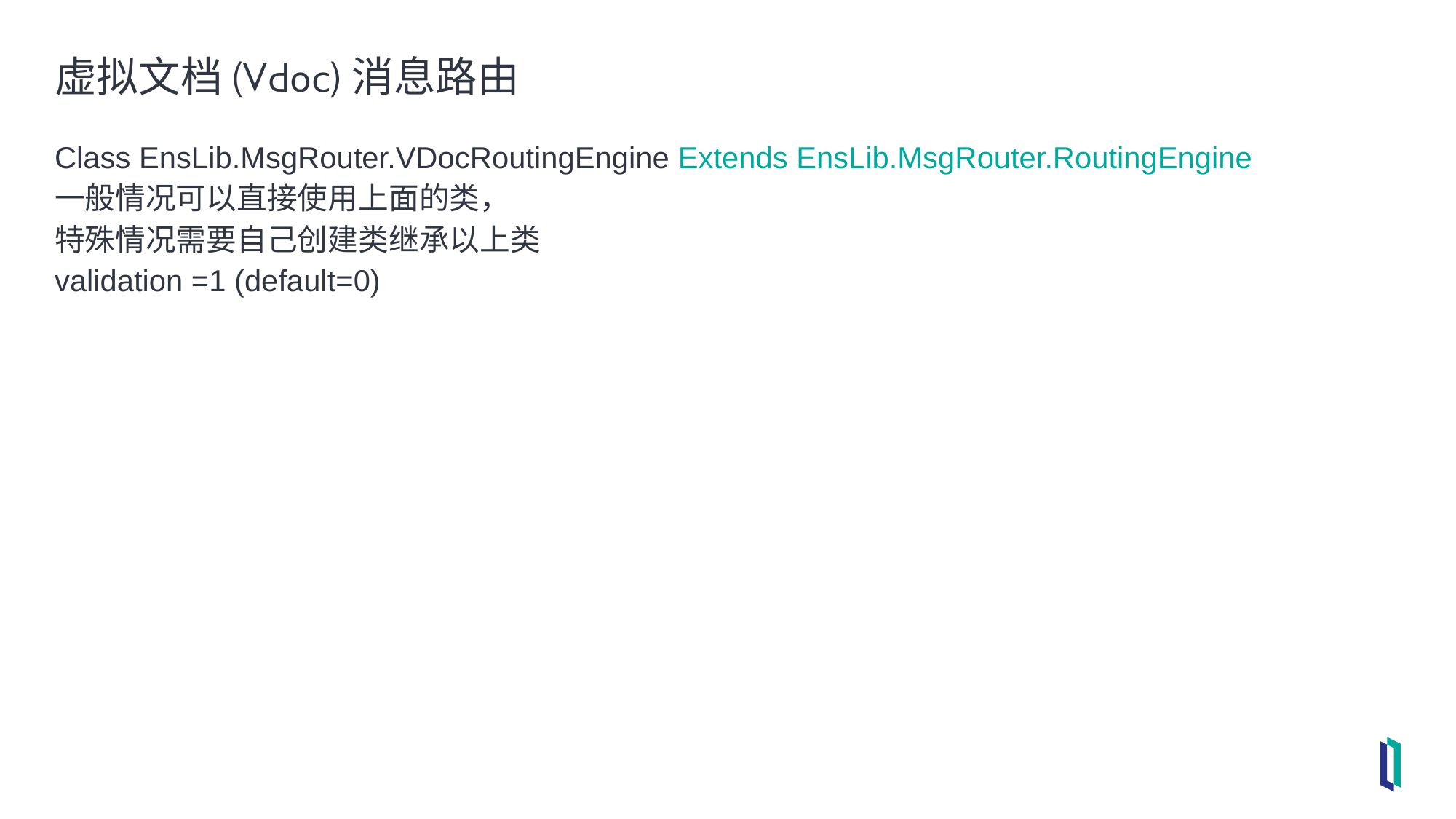

# 虚拟文档(Vdoc)消息路由
Class EnsLib.MsgRouter.VDocRoutingEngine Extends EnsLib.MsgRouter.RoutingEngine
一般情况可以直接使用上面的类，
特殊情况需要自己创建类继承以上类
validation =1 (default=0)